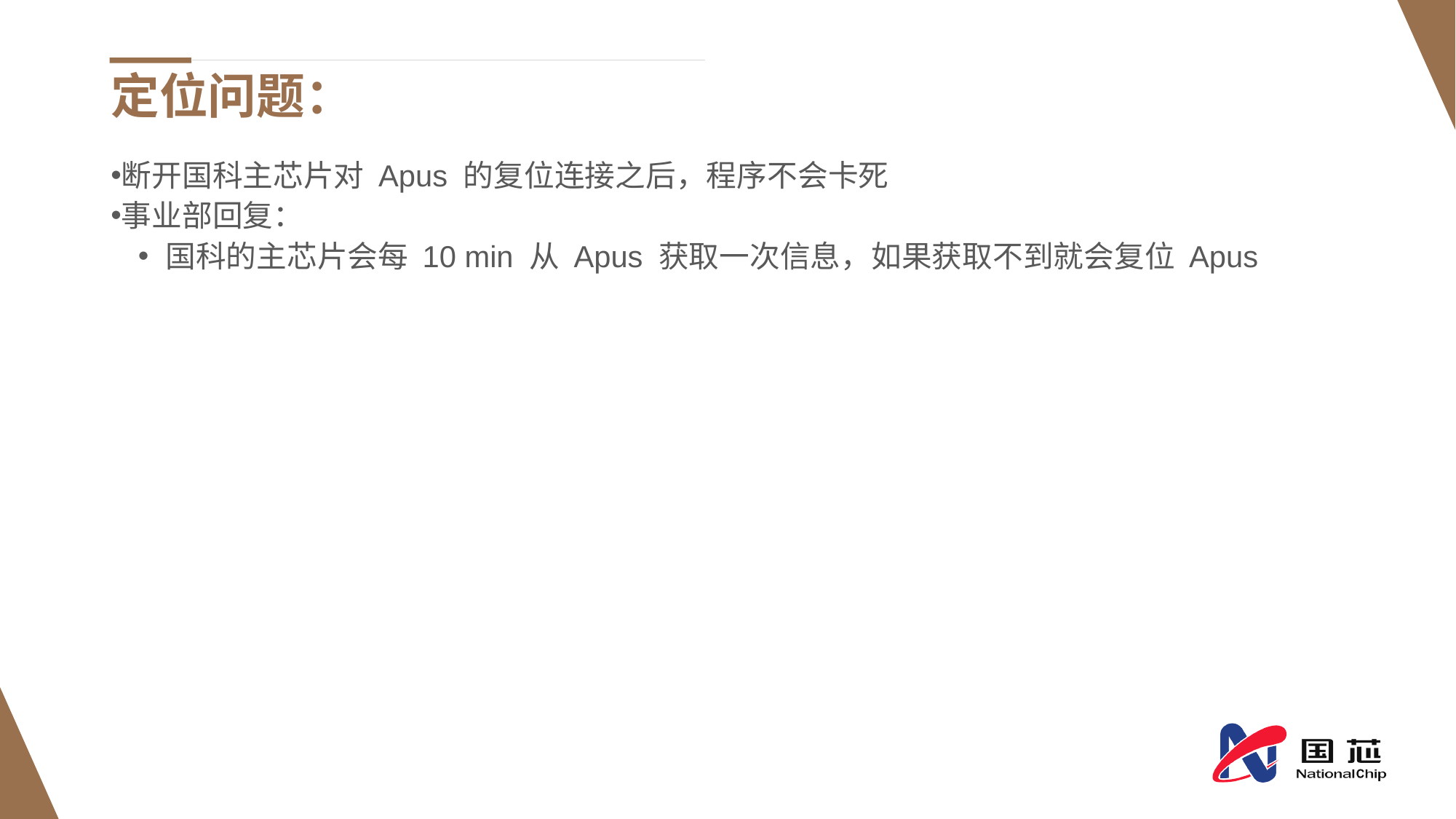

# 定位问题：
断开国科主芯片对 Apus 的复位连接之后，程序不会卡死
事业部回复：
国科的主芯片会每 10 min 从 Apus 获取一次信息，如果获取不到就会复位 Apus